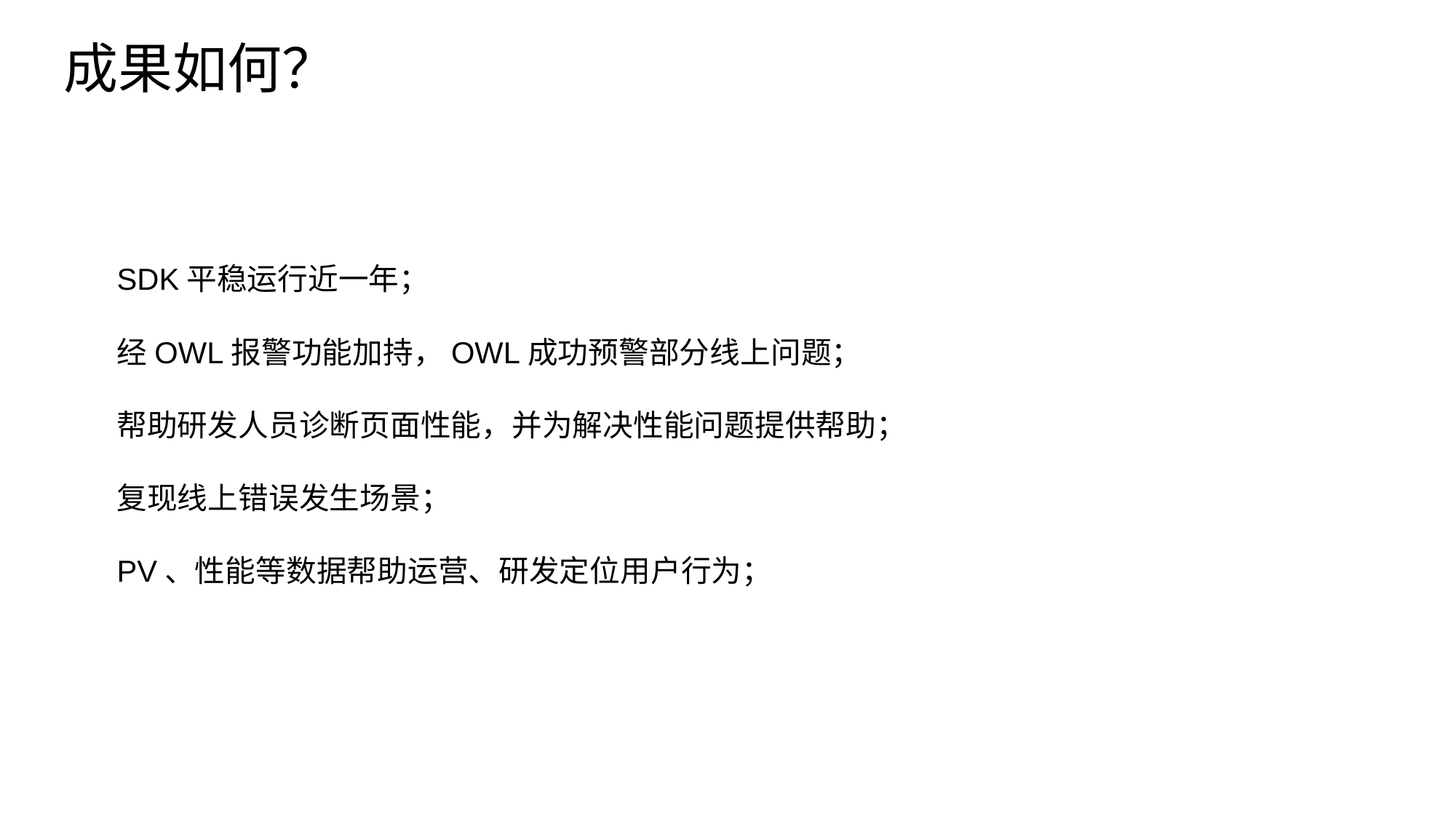

成果如何？
SDK平稳运行近一年；
经OWL报警功能加持，OWL成功预警部分线上问题；
帮助研发人员诊断页面性能，并为解决性能问题提供帮助；
复现线上错误发生场景；
PV、性能等数据帮助运营、研发定位用户行为；